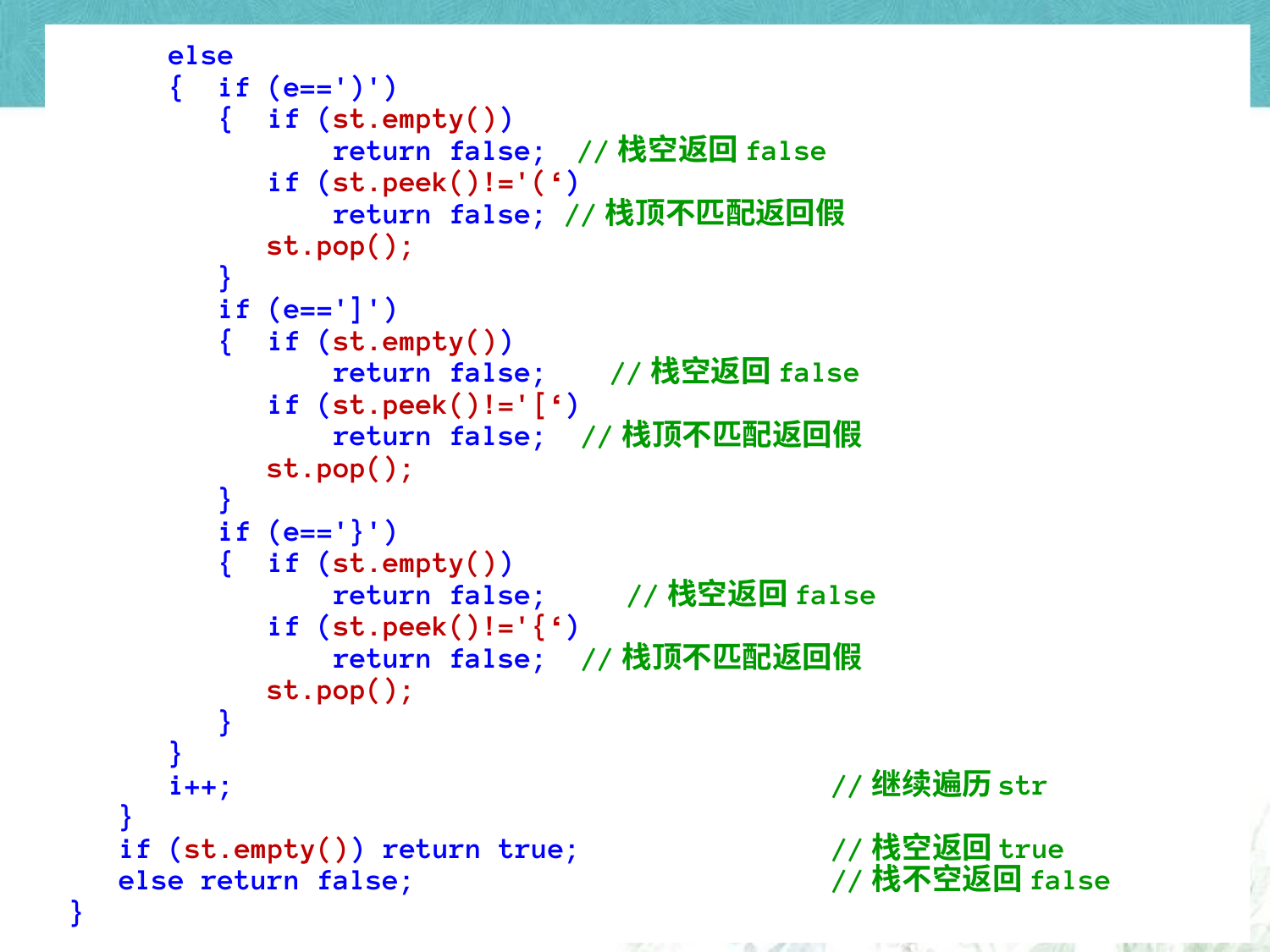

else
      {  if (e==')')
         {  if (st.empty())
                return false;	//栈空返回false
            if (st.peek()!='(‘)
                return false; //栈顶不匹配返回假
            st.pop();
         }
         if (e==']')
         {  if (st.empty())
                return false;	  //栈空返回false
            if (st.peek()!='[‘)
                return false;  //栈顶不匹配返回假
            st.pop();
         }
         if (e=='}')
         {  if (st.empty())
                return false;	   //栈空返回false
            if (st.peek()!='{‘)
                return false;  //栈顶不匹配返回假
            st.pop();
         }
      }
      i++;					//继续遍历str
   }
   if (st.empty()) return true;		//栈空返回true
   else return false;				//栈不空返回false
}